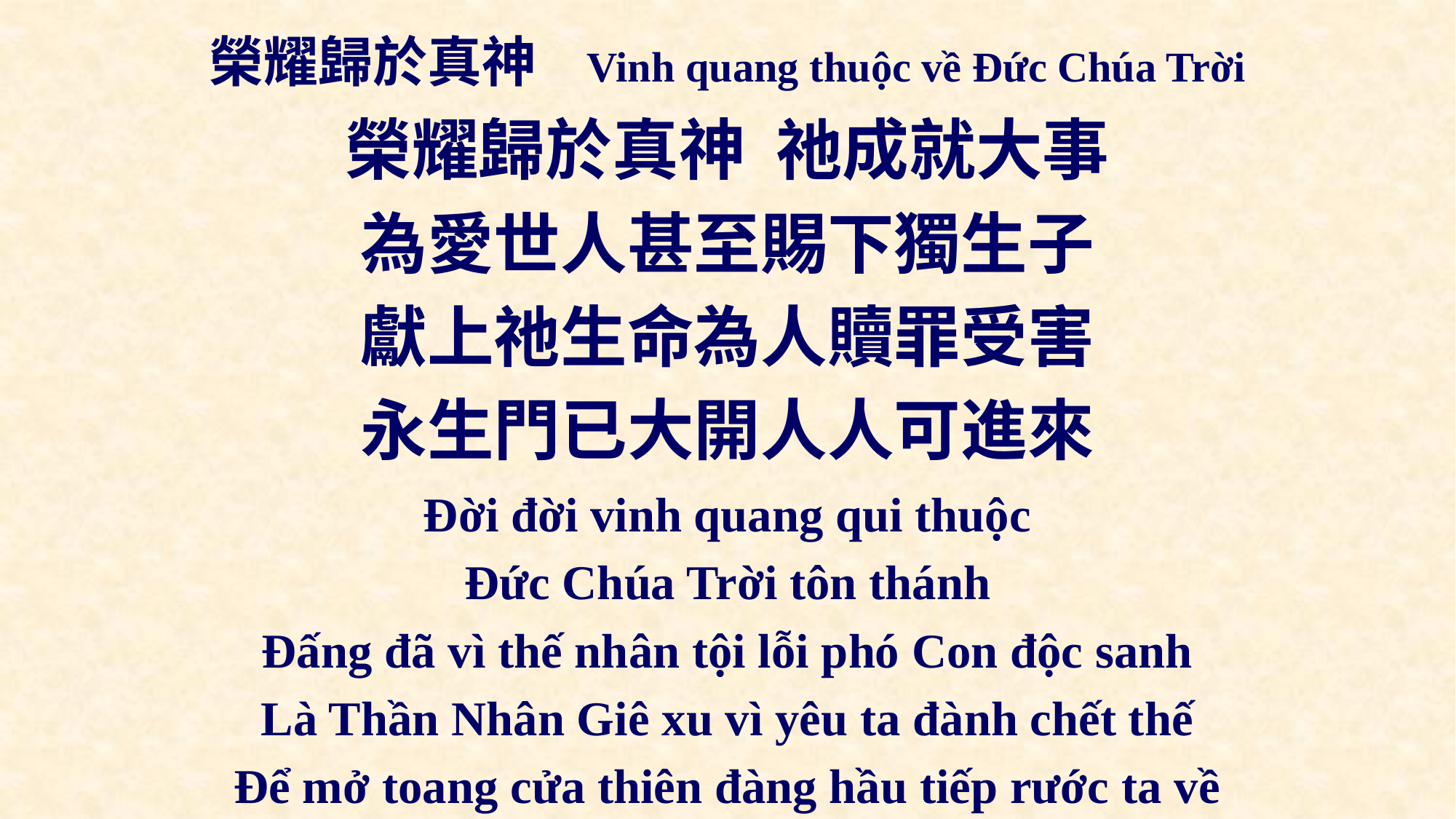

# 榮耀歸於真神   Vinh quang thuộc về Đức Chúa Trời
榮耀歸於真神  祂成就大事
為愛世人甚至賜下獨生子
獻上祂生命為人贖罪受害
永生門已大開人人可進來
Ðời đời vinh quang qui thuộc
Ðức Chúa Trời tôn thánh
Ðấng đã vì thế nhân tội lỗi phó Con độc sanh
Là Thần Nhân Giê xu vì yêu ta đành chết thế
Ðể mở toang cửa thiên đàng hầu tiếp rước ta về